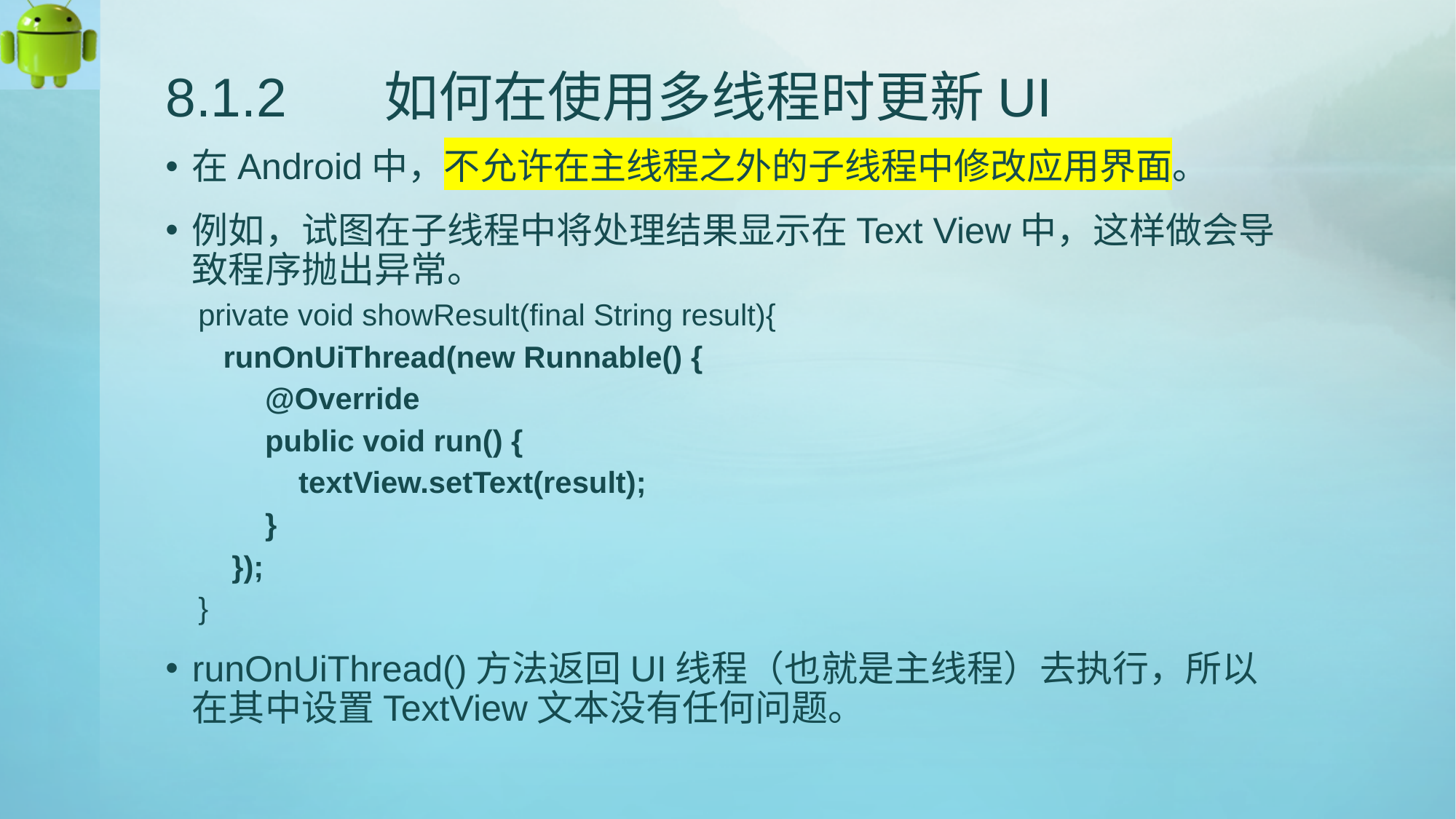

# 8.1.2	如何在使用多线程时更新UI
在Android中，不允许在主线程之外的子线程中修改应用界面。
例如，试图在子线程中将处理结果显示在Text View中，这样做会导致程序抛出异常。
private void showResult(final String result){
   runOnUiThread(new Runnable() {
        @Override
        public void run() {
            textView.setText(result);
        }
    });
}
runOnUiThread()方法返回UI线程（也就是主线程）去执行，所以在其中设置TextView文本没有任何问题。